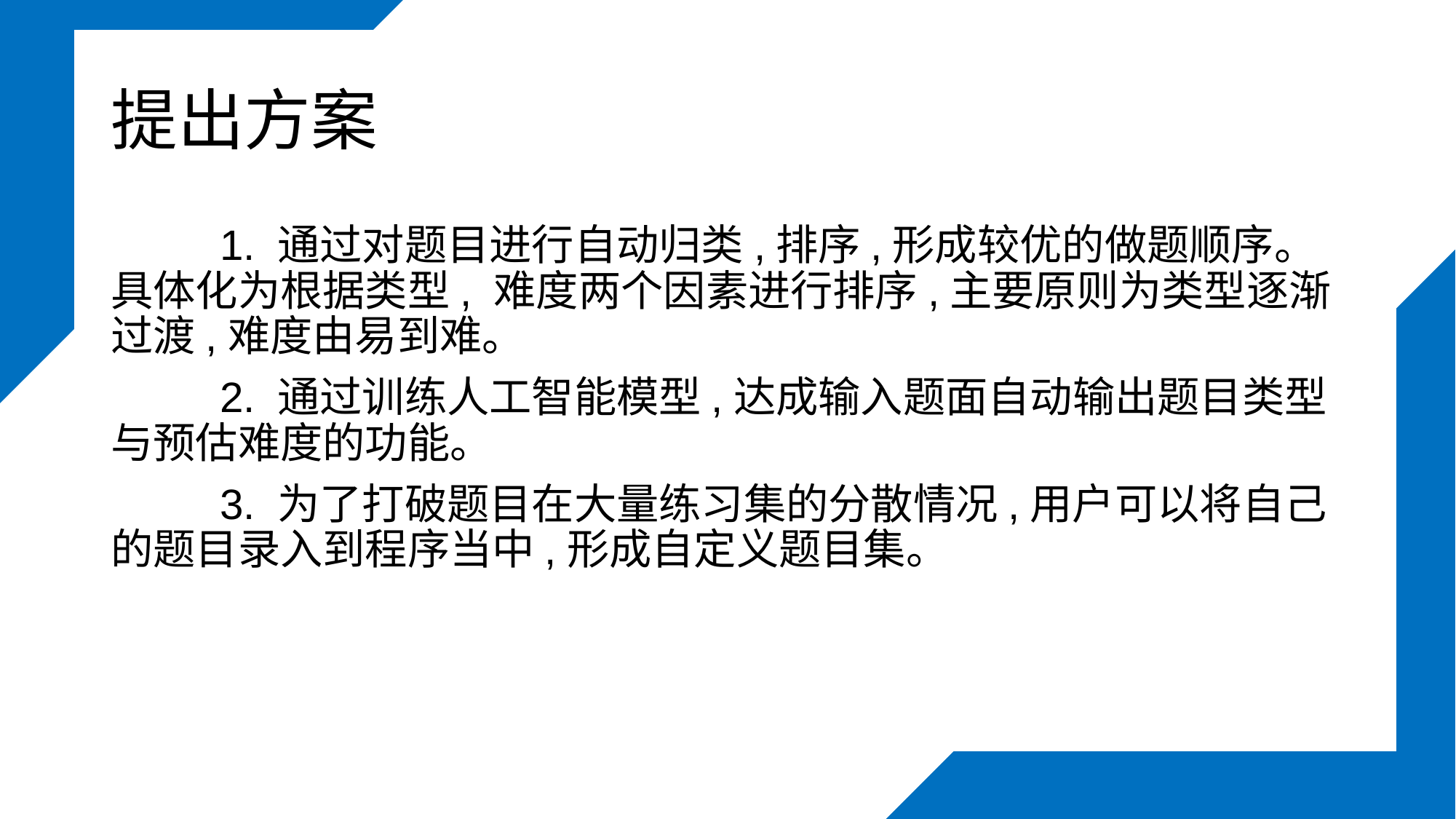

# 提出方案
 	1. 通过对题目进行自动归类,排序,形成较优的做题顺序。具体化为根据类型, 难度两个因素进行排序,主要原则为类型逐渐过渡,难度由易到难。
	2. 通过训练人工智能模型,达成输入题面自动输出题目类型与预估难度的功能。
	3. 为了打破题目在大量练习集的分散情况,用户可以将自己的题目录入到程序当中,形成自定义题目集。